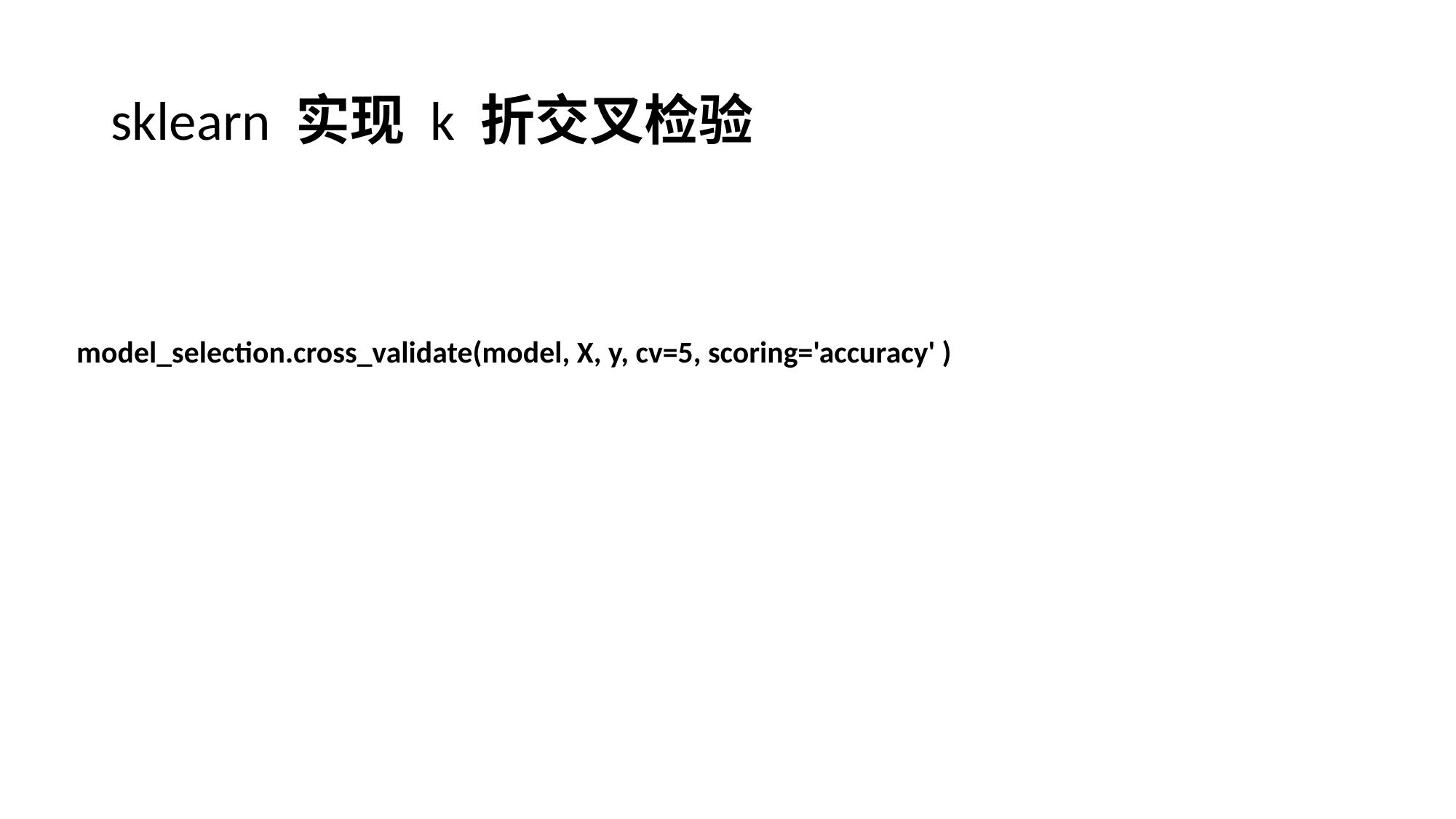

# sklearn 实现 k 折交叉检验

model_selection.cross_validate(model, X, y, cv=5, scoring='accuracy' )